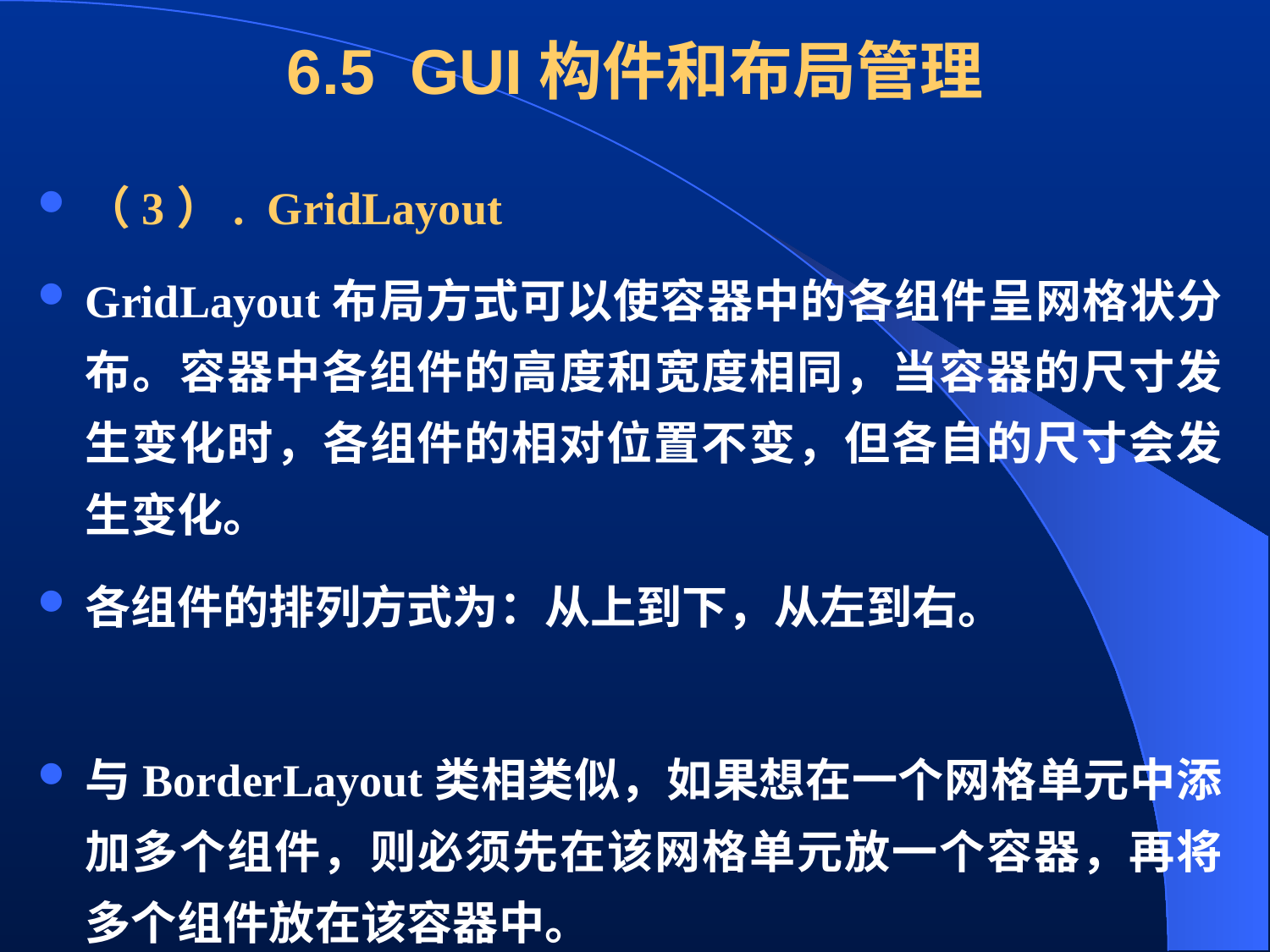

# 6.5  GUI构件和布局管理
（3）.  GridLayout
GridLayout布局方式可以使容器中的各组件呈网格状分布。容器中各组件的高度和宽度相同，当容器的尺寸发生变化时，各组件的相对位置不变，但各自的尺寸会发生变化。
各组件的排列方式为：从上到下，从左到右。

与BorderLayout类相类似，如果想在一个网格单元中添加多个组件，则必须先在该网格单元放一个容器，再将多个组件放在该容器中。